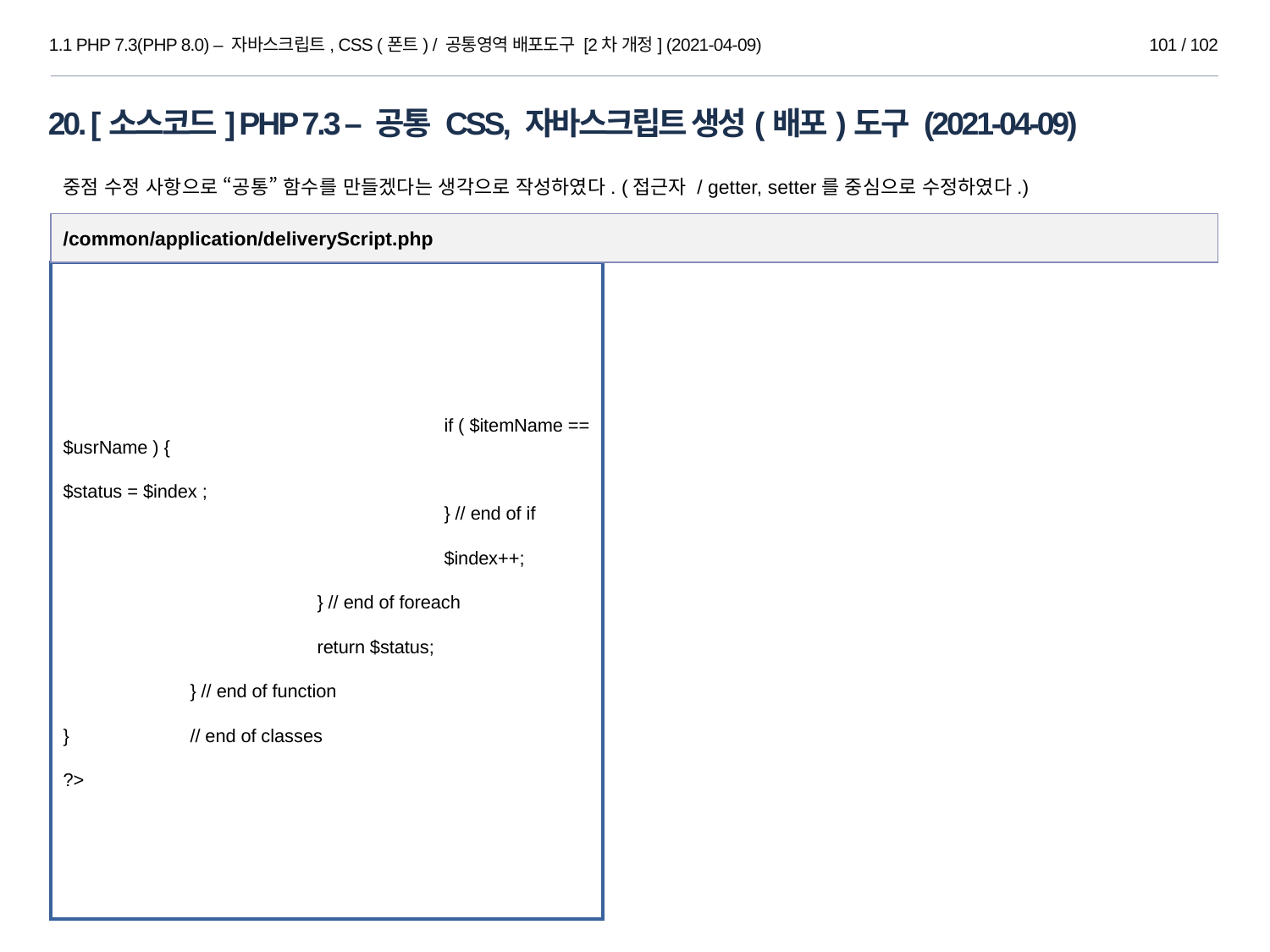

1.1 PHP 7.3(PHP 8.0) – 자바스크립트, CSS (폰트) / 공통영역 배포도구 [2차 개정] (2021-04-09)
101 / 102

20. [소스코드] PHP 7.3 – 공통 CSS, 자바스크립트 생성(배포)도구 (2021-04-09)
중점 수정 사항으로 “공통” 함수를 만들겠다는 생각으로 작성하였다. (접근자 / getter, setter를 중심으로 수정하였다.)
/common/application/deliveryScript.php

			if ( $itemName == $usrName ) {
				$status = $index ;
			} // end of if

			$index++;

		} // end of foreach

		return $status;

	} // end of function

}	// end of classes

?>